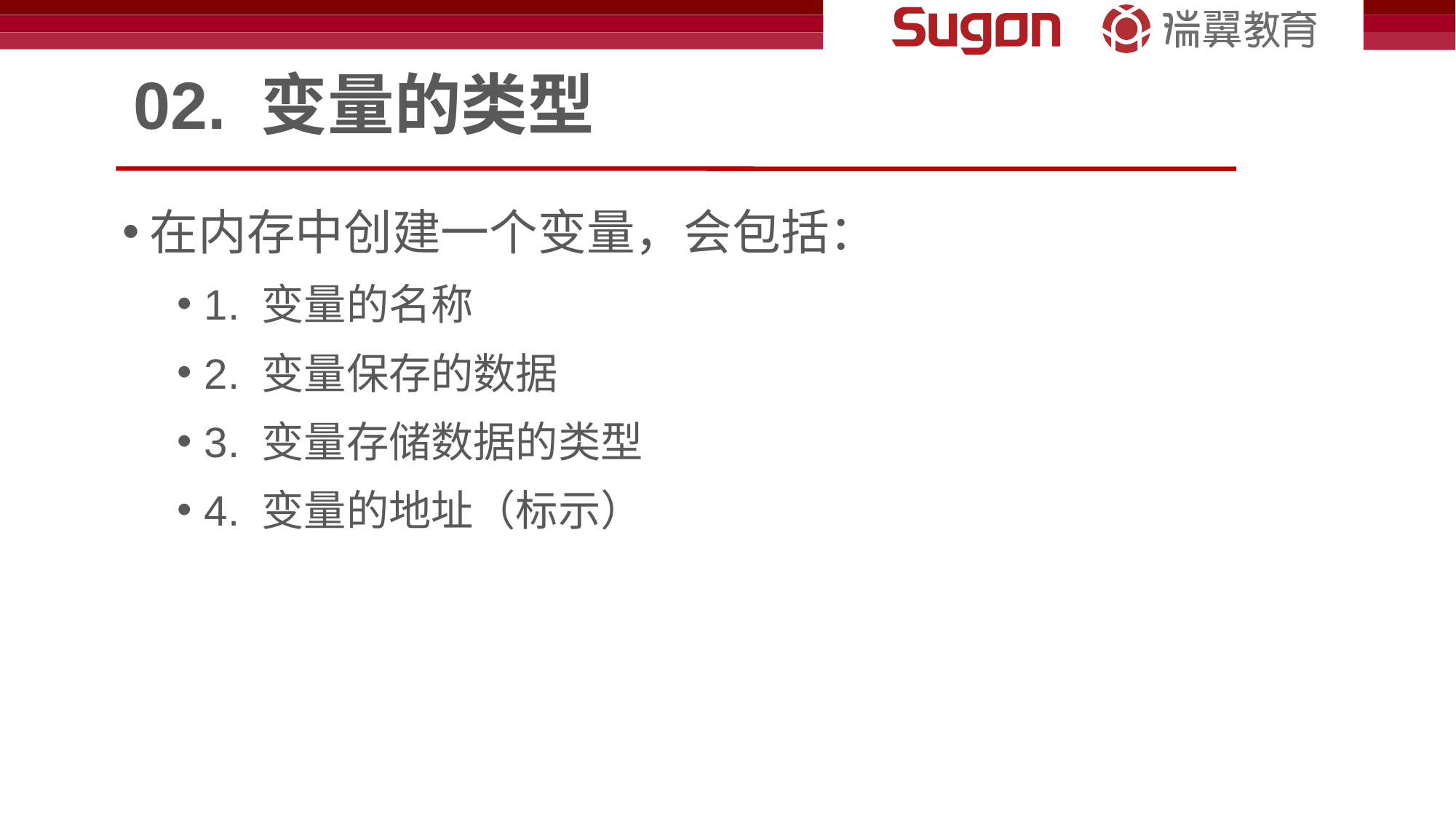

# 02. 变量的类型
在内存中创建一个变量，会包括：
1. 变量的名称
2. 变量保存的数据
3. 变量存储数据的类型
4. 变量的地址（标示）